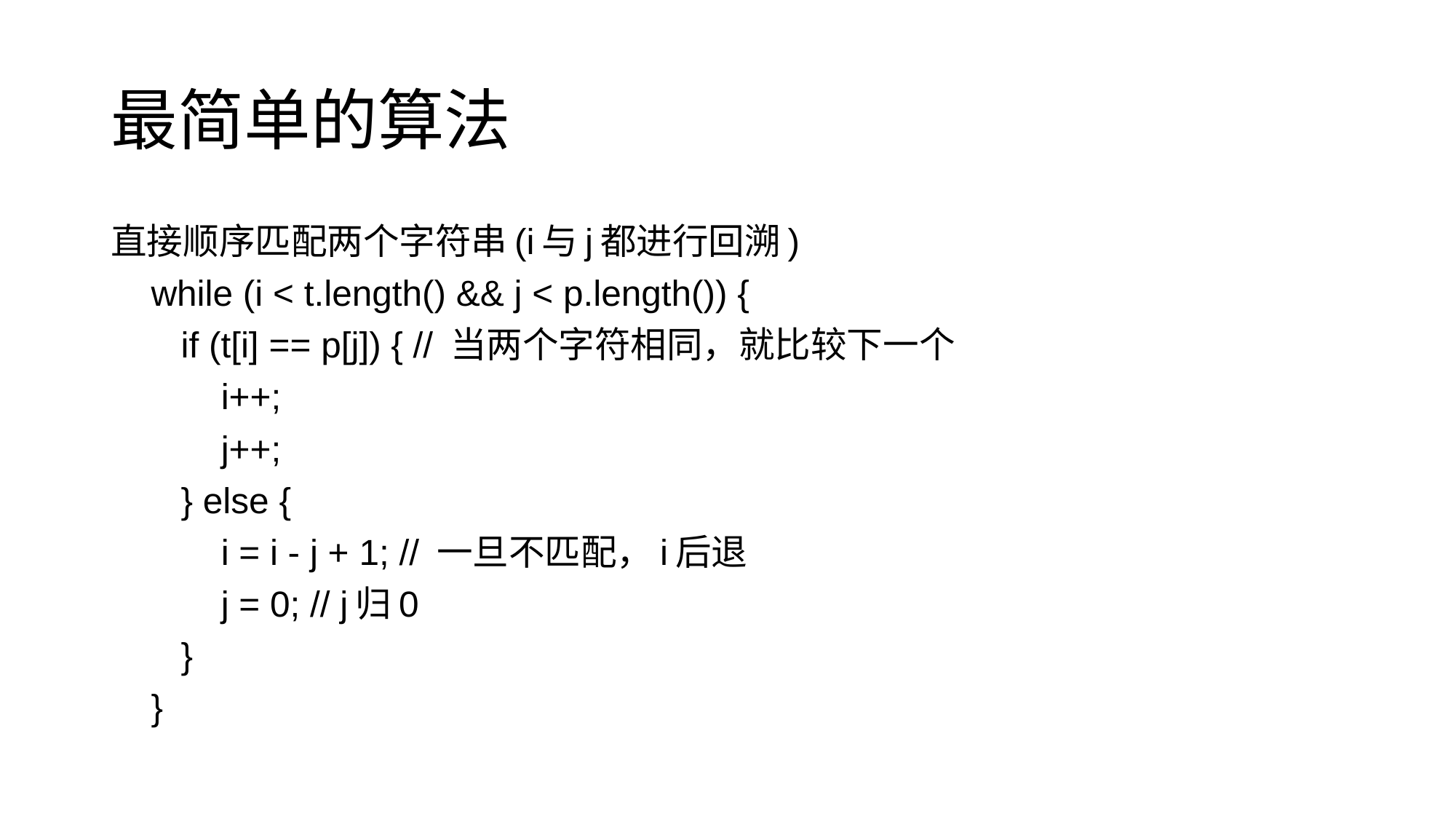

# 最简单的算法
直接顺序匹配两个字符串(i与j都进行回溯)
    while (i < t.length() && j < p.length()) {
       if (t[i] == p[j]) { // 当两个字符相同，就比较下一个
           i++;
           j++;
       } else {
           i = i - j + 1; // 一旦不匹配，i后退
           j = 0; // j归0
       }
    }